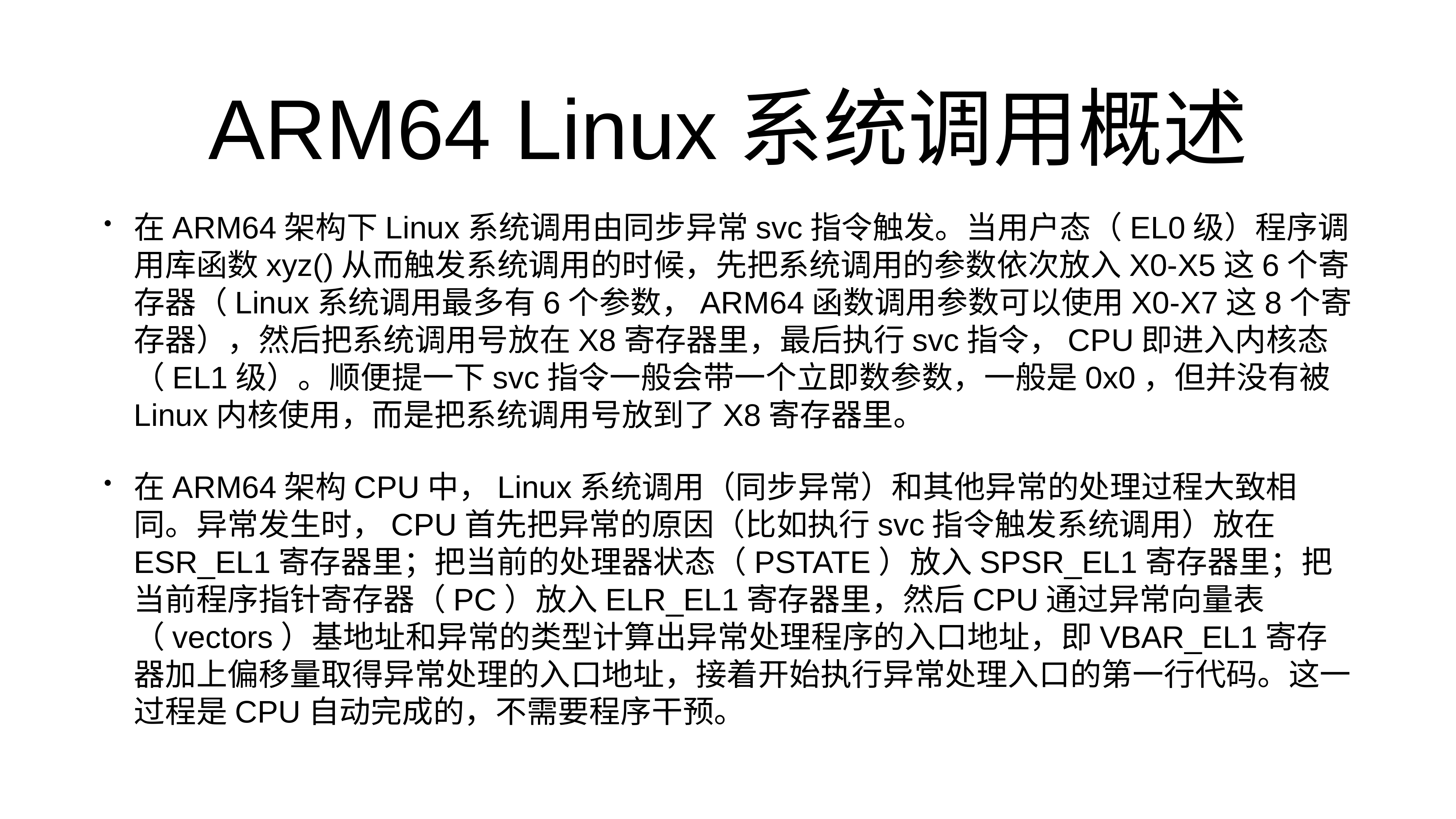

# ARM64 Linux系统调用概述
在ARM64架构下Linux系统调用由同步异常svc指令触发。当用户态（EL0级）程序调用库函数xyz()从而触发系统调用的时候，先把系统调用的参数依次放入X0-X5这6个寄存器（Linux系统调用最多有6个参数，ARM64函数调用参数可以使用X0-X7这8个寄存器），然后把系统调用号放在X8寄存器里，最后执行svc指令，CPU即进入内核态（EL1级）。顺便提一下svc指令一般会带一个立即数参数，一般是0x0，但并没有被Linux内核使用，而是把系统调用号放到了X8寄存器里。
在ARM64架构CPU中，Linux系统调用（同步异常）和其他异常的处理过程大致相同。异常发生时，CPU首先把异常的原因（比如执行svc指令触发系统调用）放在ESR_EL1寄存器里；把当前的处理器状态（PSTATE）放入SPSR_EL1寄存器里；把当前程序指针寄存器（PC）放入ELR_EL1寄存器里，然后CPU通过异常向量表（vectors）基地址和异常的类型计算出异常处理程序的入口地址，即VBAR_EL1寄存器加上偏移量取得异常处理的入口地址，接着开始执行异常处理入口的第一行代码。这一过程是CPU自动完成的，不需要程序干预。